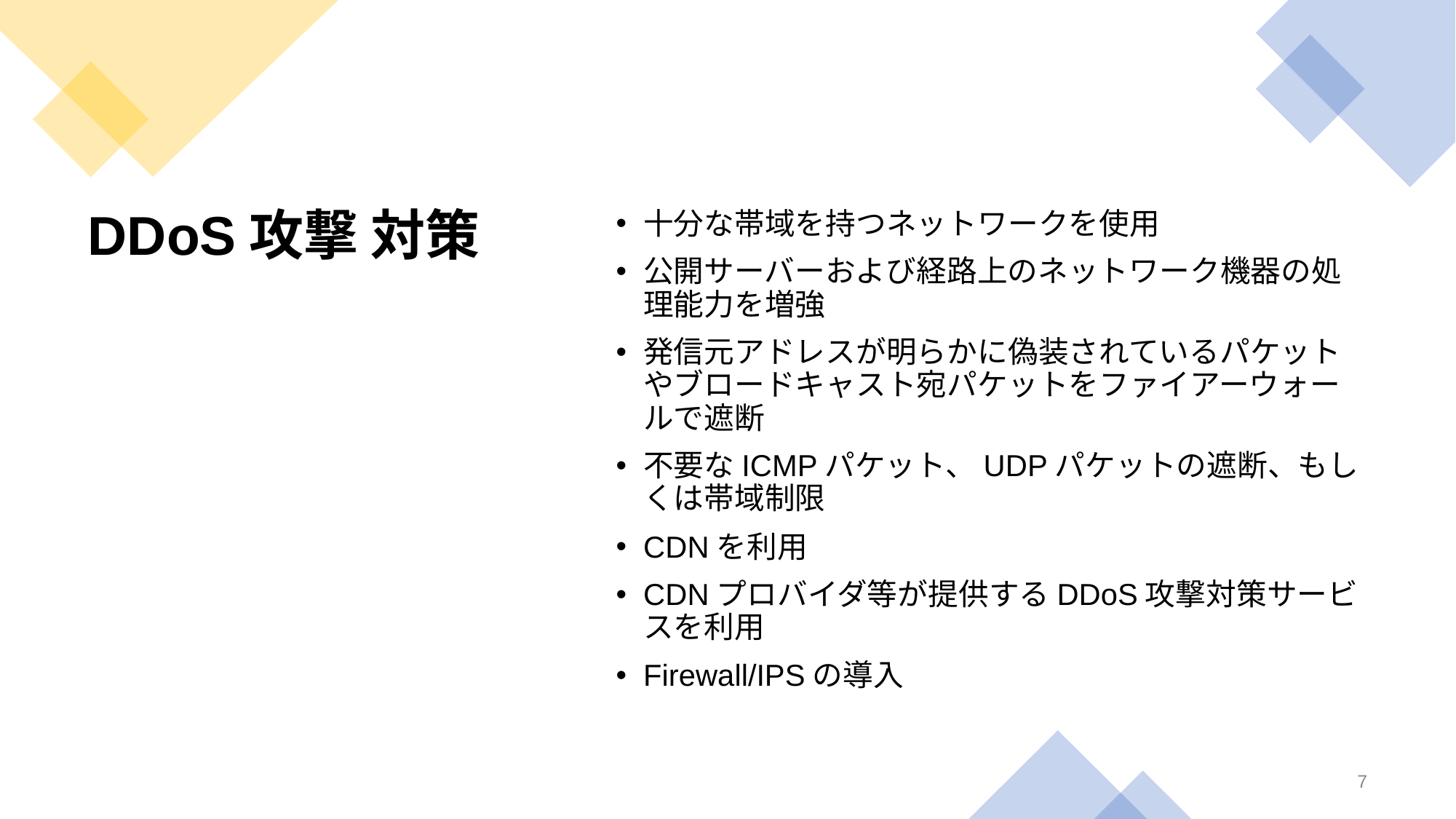

十分な帯域を持つネットワークを使用
公開サーバーおよび経路上のネットワーク機器の処理能力を増強
発信元アドレスが明らかに偽装されているパケットやブロードキャスト宛パケットをファイアーウォールで遮断
不要なICMPパケット、UDPパケットの遮断、もしくは帯域制限
CDNを利用
CDNプロバイダ等が提供するDDoS攻撃対策サービスを利用
Firewall/IPSの導入
# DDoS攻撃 対策

7